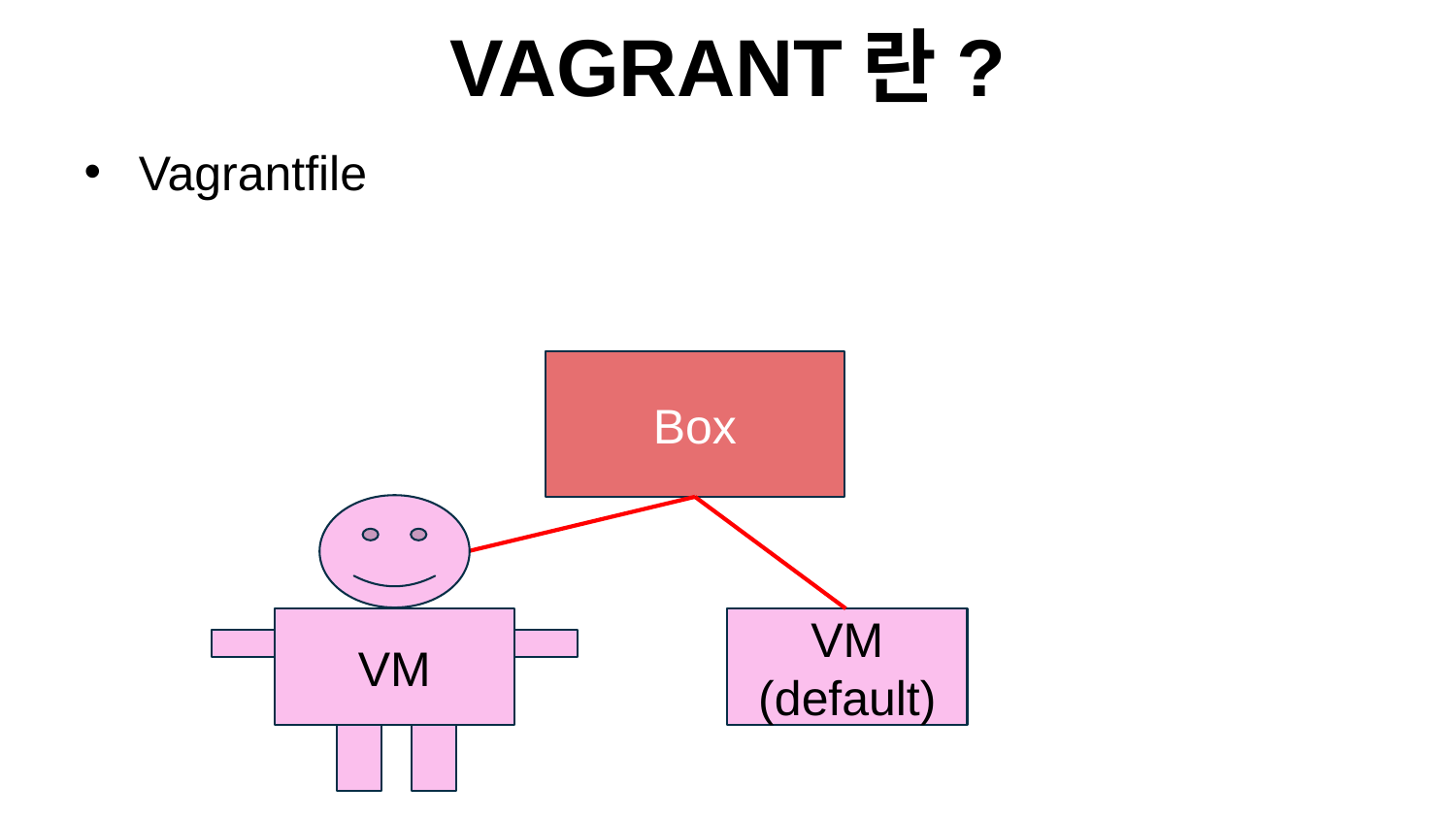

# VAGRANT란?
Vagrantfile
vagrant init을 실행한 후에 해당 디렉토리에 생성되는 파일
생성될 VM에 대한 세부 설정이 들어간 파일
어떤 VM을 사용할 것인지? VM의 하드웨어 설정 등을 정의
CPU, 메모리 사이즈, 네트워크 포트포워딩 등이 가능
Box

VM
VM
(default)